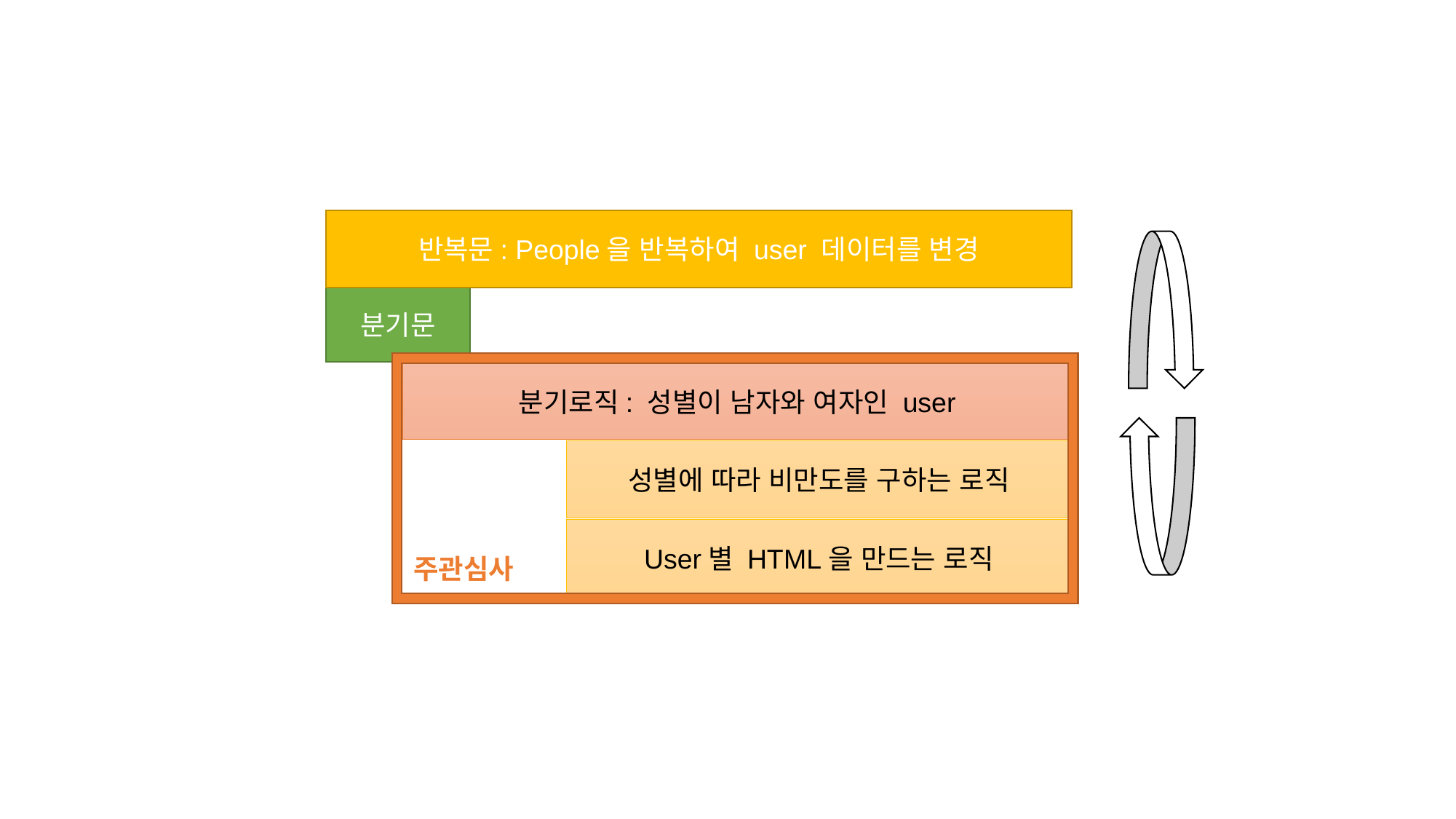

반복문: People을 반복하여 user 데이터를 변경

분기문

분기로직: 성별이 남자와 여자인 user
성별에 따라 비만도를 구하는 로직
User별 HTML을 만드는 로직
주관심사